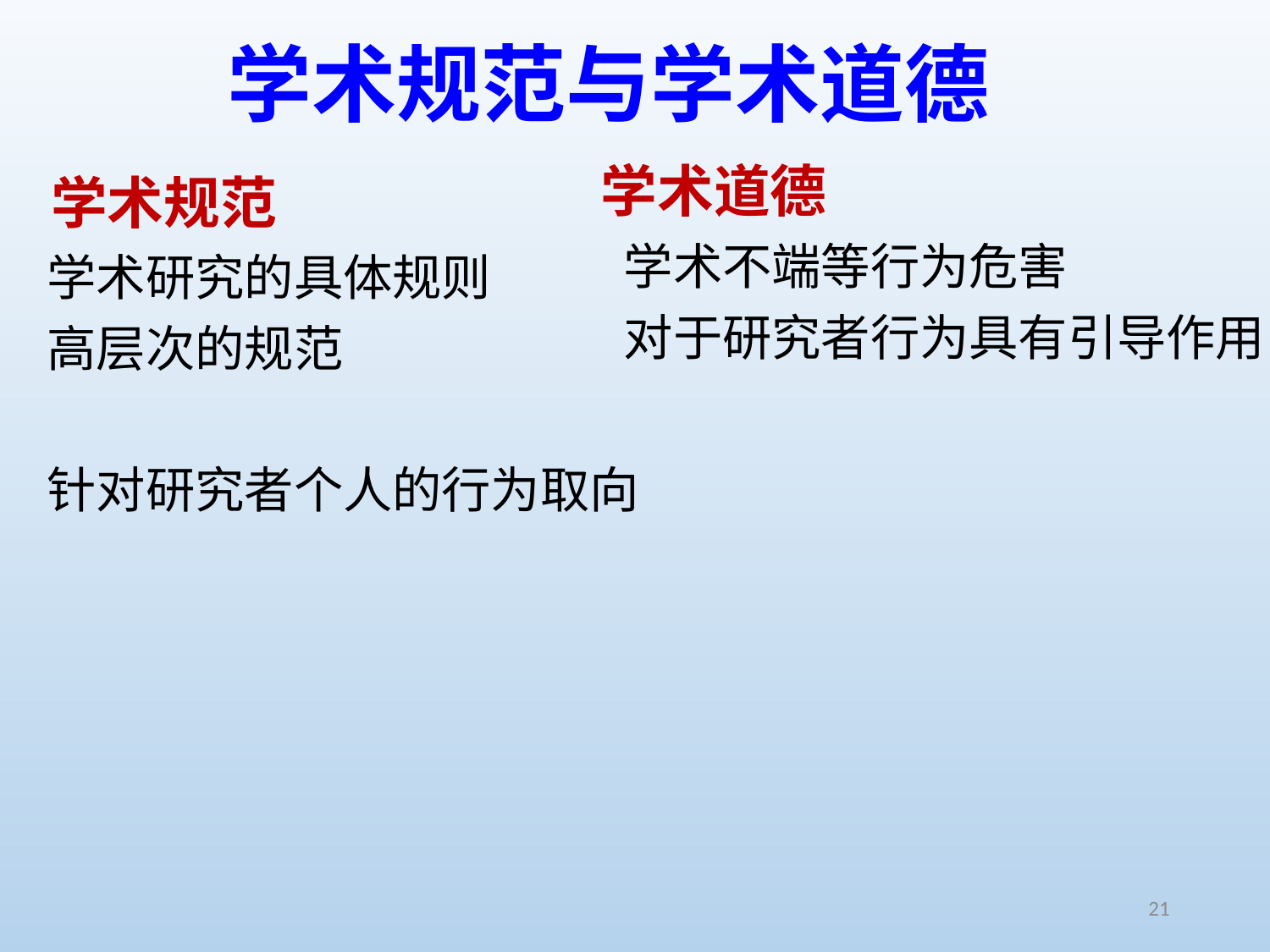

# 学术规范与学术道德
学术道德
 学术不端等行为危害
 对于研究者行为具有引导作用
 学术规范
 学术研究的具体规则
 高层次的规范

 针对研究者个人的行为取向
21